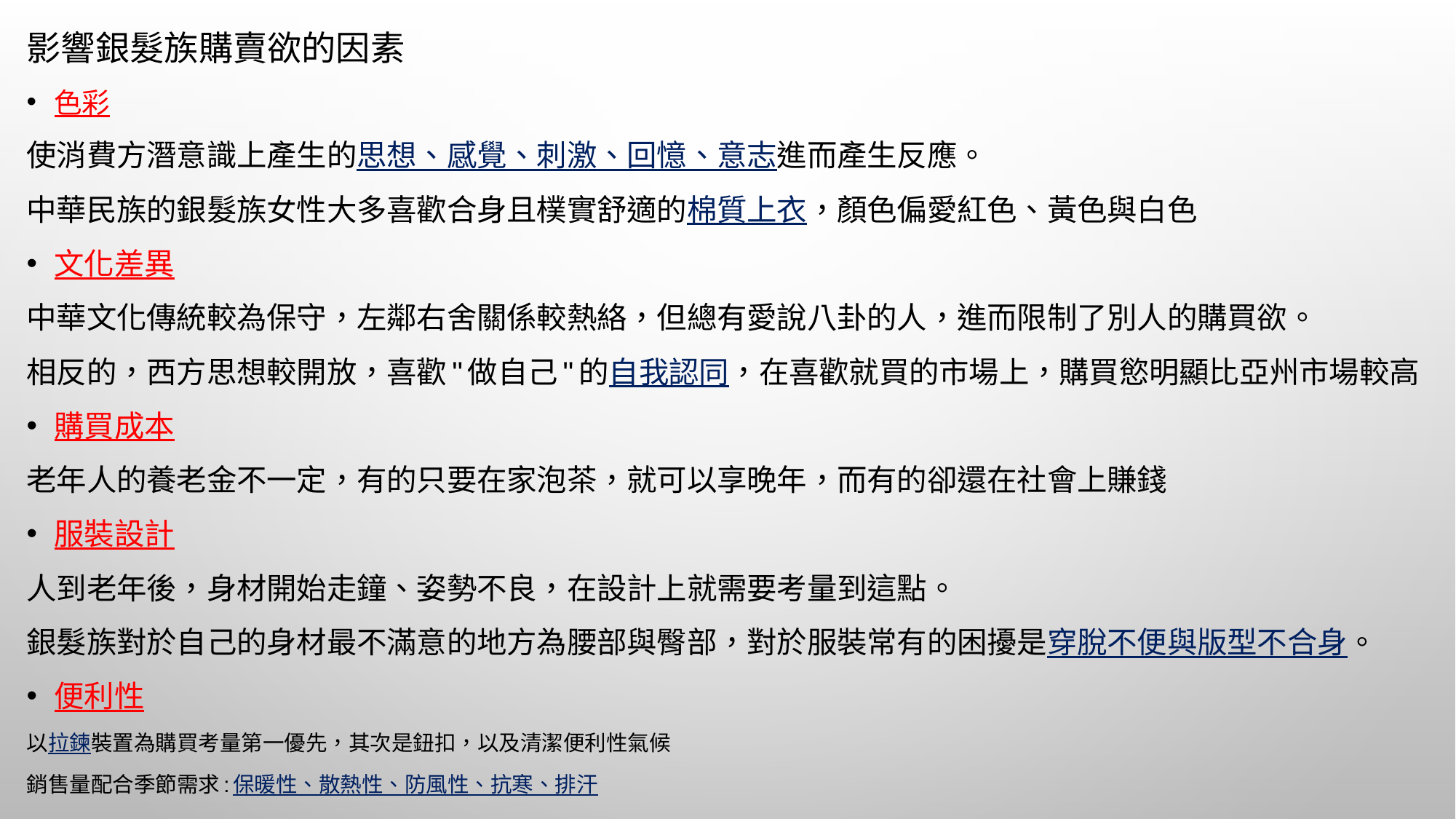

影響銀髮族購賣欲的因素
色彩
使消費方潛意識上產生的思想、感覺、刺激、回憶、意志進而產生反應。
中華民族的銀髮族女性大多喜歡合身且樸實舒適的棉質上衣，顏色偏愛紅色、黃色與白色
文化差異
中華文化傳統較為保守，左鄰右舍關係較熱絡，但總有愛說八卦的人，進而限制了別人的購買欲。
相反的，西方思想較開放，喜歡"做自己"的自我認同，在喜歡就買的市場上，購買慾明顯比亞州市場較高
購買成本
老年人的養老金不一定，有的只要在家泡茶，就可以享晚年，而有的卻還在社會上賺錢
服裝設計
人到老年後，身材開始走鐘、姿勢不良，在設計上就需要考量到這點。
銀髮族對於自己的身材最不滿意的地方為腰部與臀部，對於服裝常有的困擾是穿脫不便與版型不合身。
便利性
以拉鍊裝置為購買考量第一優先，其次是鈕扣，以及清潔便利性氣候
銷售量配合季節需求:保暖性、散熱性、防風性、抗寒、排汗